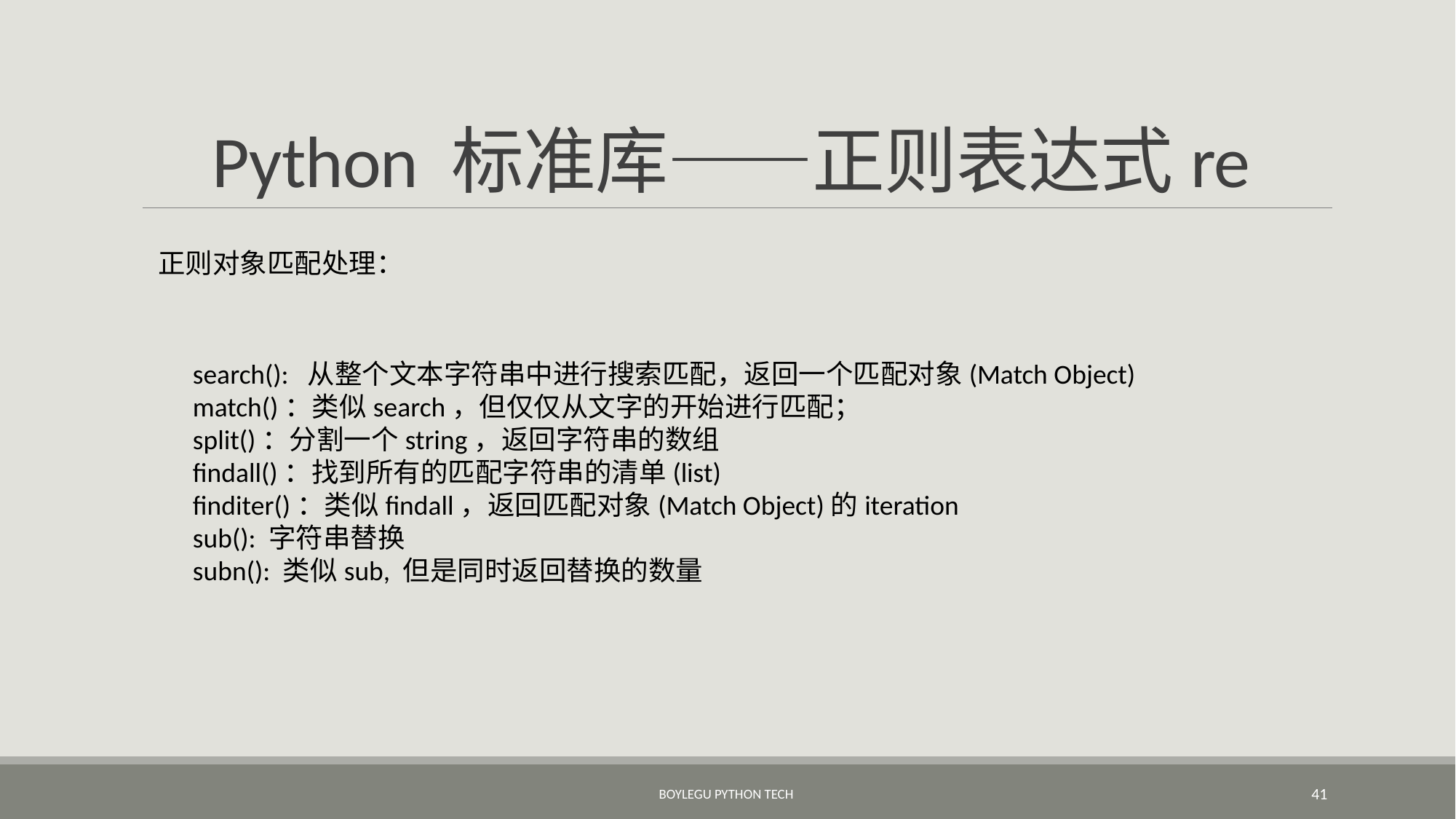

# Python 标准库——正则表达式re

正则对象匹配处理：

search():  从整个文本字符串中进行搜索匹配，返回一个匹配对象(Match Object)
match()：类似search，但仅仅从文字的开始进行匹配；
split()：分割一个string，返回字符串的数组
findall()：找到所有的匹配字符串的清单(list)
finditer()：类似findall，返回匹配对象(Match Object)的iteration
sub(): 字符串替换
subn(): 类似sub, 但是同时返回替换的数量

BoyleGu Python Tech
41